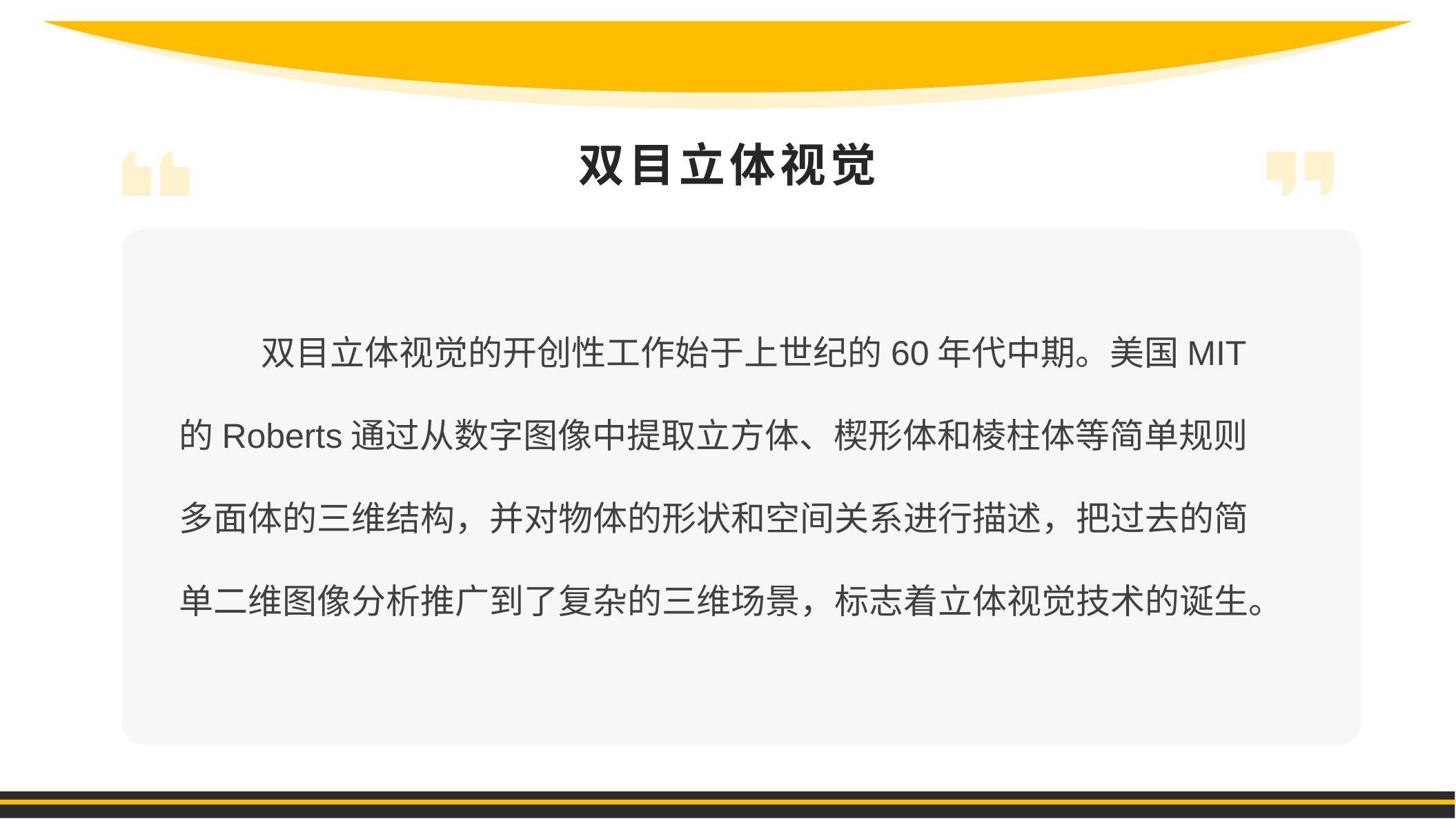

双目立体视觉

        双目立体视觉的开创性工作始于上世纪的60年代中期。美国MIT的Roberts通过从数字图像中提取立方体、楔形体和棱柱体等简单规则多面体的三维结构，并对物体的形状和空间关系进行描述，把过去的简单二维图像分析推广到了复杂的三维场景，标志着立体视觉技术的诞生。